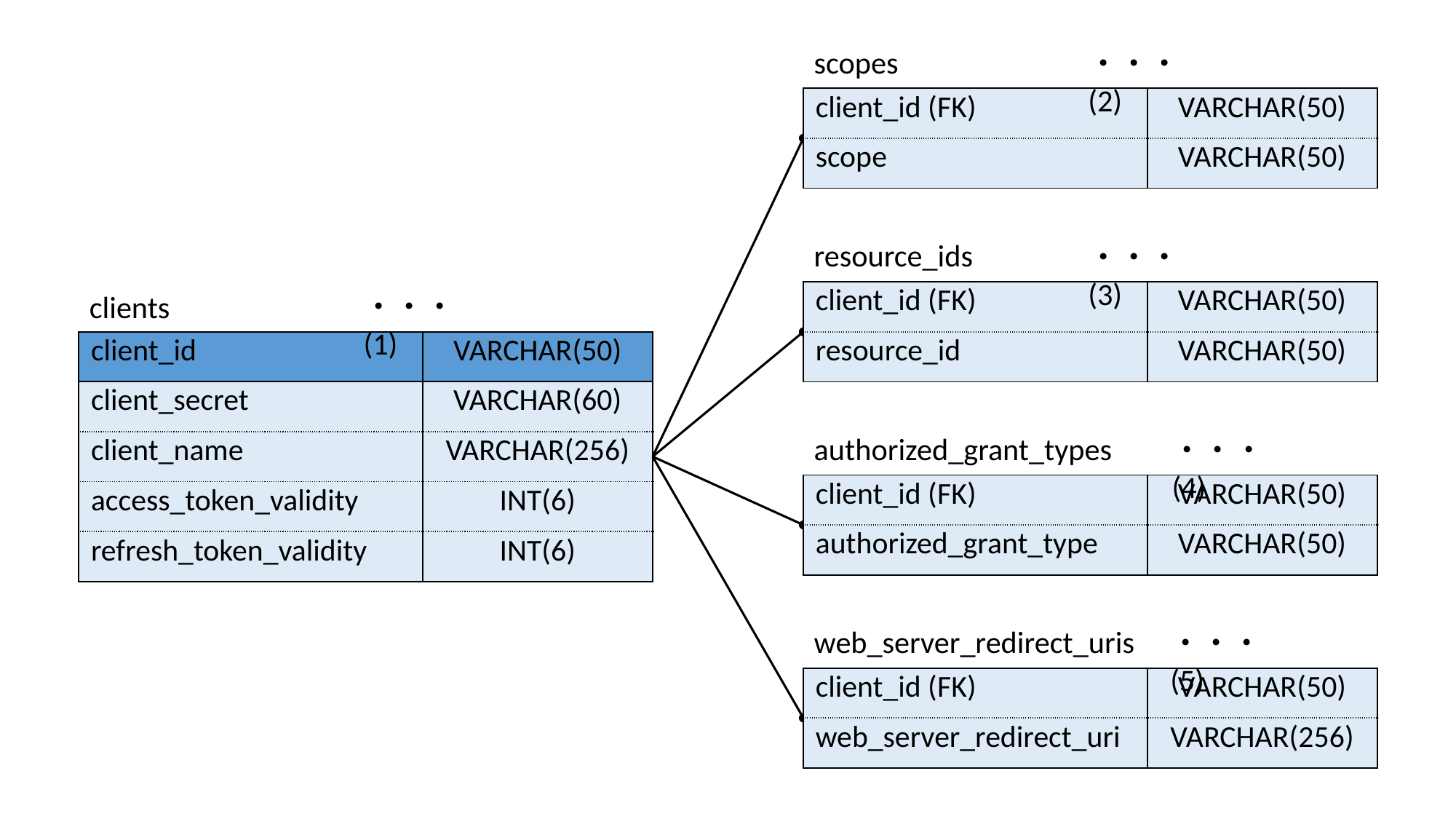

scopes
・・・(2)
| client\_id (FK) | VARCHAR(50) |
| --- | --- |
| scope | VARCHAR(50) |
resource_ids
・・・(3)
| client\_id (FK) | VARCHAR(50) |
| --- | --- |
| resource\_id | VARCHAR(50) |
clients
・・・(1)
| client\_id | VARCHAR(50) |
| --- | --- |
| client\_secret | VARCHAR(60) |
| client\_name | VARCHAR(256) |
| access\_token\_validity | INT(6) |
| refresh\_token\_validity | INT(6) |
authorized_grant_types
・・・(4)
| client\_id (FK) | VARCHAR(50) |
| --- | --- |
| authorized\_grant\_type | VARCHAR(50) |
web_server_redirect_uris
・・・(5)
| client\_id (FK) | VARCHAR(50) |
| --- | --- |
| web\_server\_redirect\_uri | VARCHAR(256) |